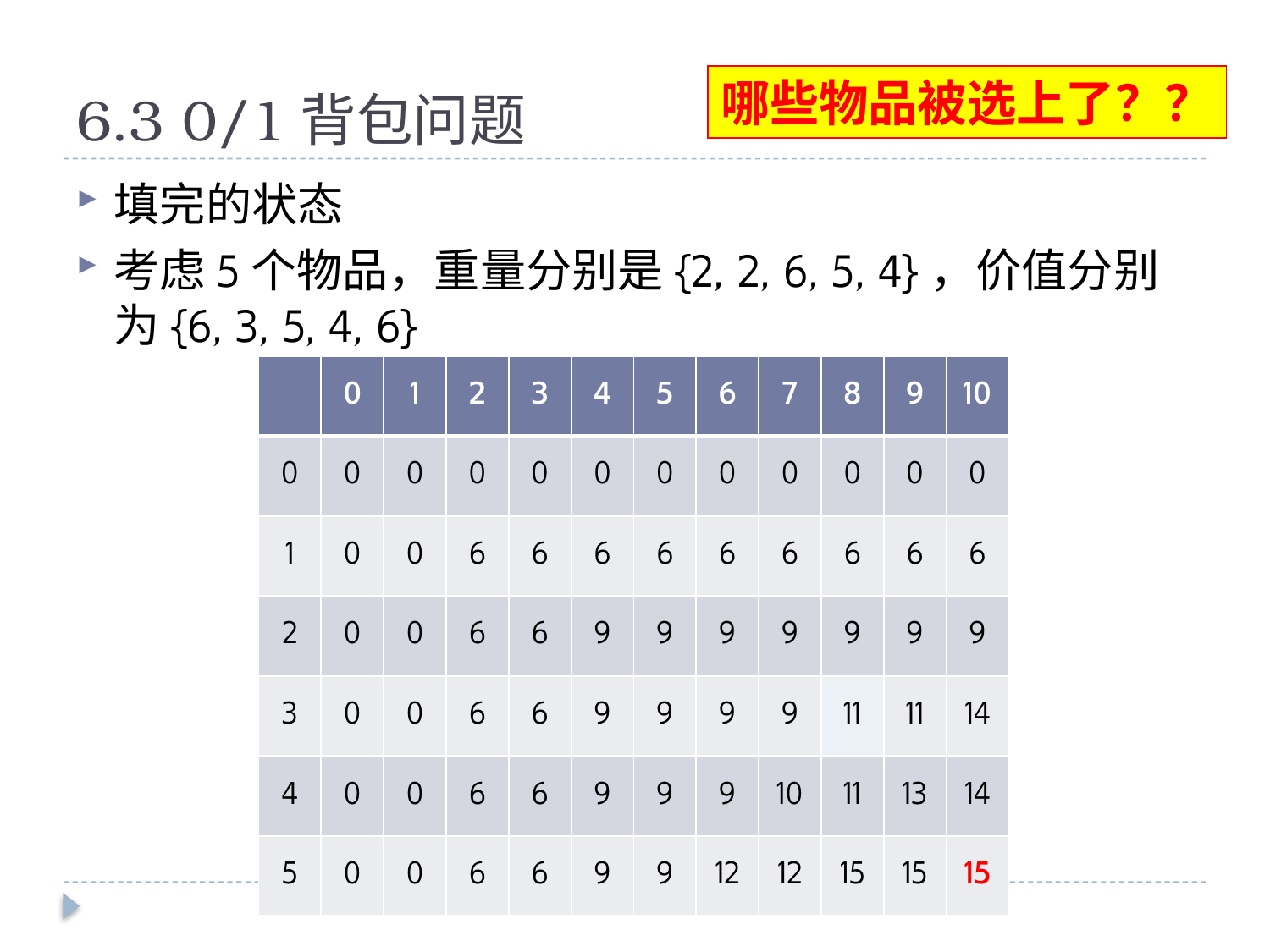

# 6.3 0/1背包问题
哪些物品被选上了？？
填完的状态
考虑5个物品，重量分别是{2, 2, 6, 5, 4}，价值分别为{6, 3, 5, 4, 6}
|  | 0 | 1 | 2 | 3 | 4 | 5 | 6 | 7 | 8 | 9 | 10 |
| --- | --- | --- | --- | --- | --- | --- | --- | --- | --- | --- | --- |
| 0 | 0 | 0 | 0 | 0 | 0 | 0 | 0 | 0 | 0 | 0 | 0 |
| 1 | 0 | 0 | 6 | 6 | 6 | 6 | 6 | 6 | 6 | 6 | 6 |
| 2 | 0 | 0 | 6 | 6 | 9 | 9 | 9 | 9 | 9 | 9 | 9 |
| 3 | 0 | 0 | 6 | 6 | 9 | 9 | 9 | 9 | 11 | 11 | 14 |
| 4 | 0 | 0 | 6 | 6 | 9 | 9 | 9 | 10 | 11 | 13 | 14 |
| 5 | 0 | 0 | 6 | 6 | 9 | 9 | 12 | 12 | 15 | 15 | 15 |